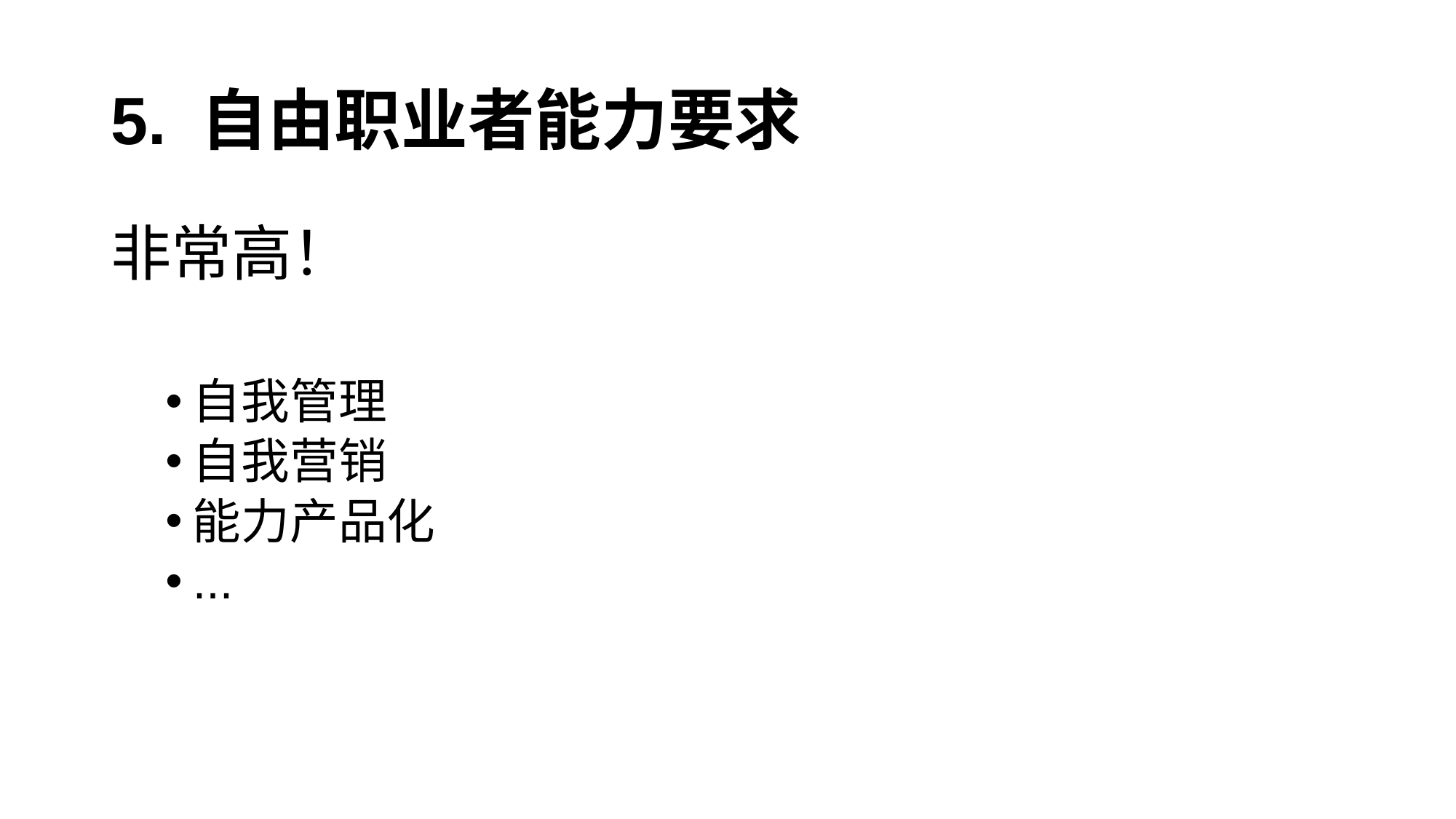

# 5. 自由职业者能力要求
非常高！

自我管理
自我营销
能力产品化
...